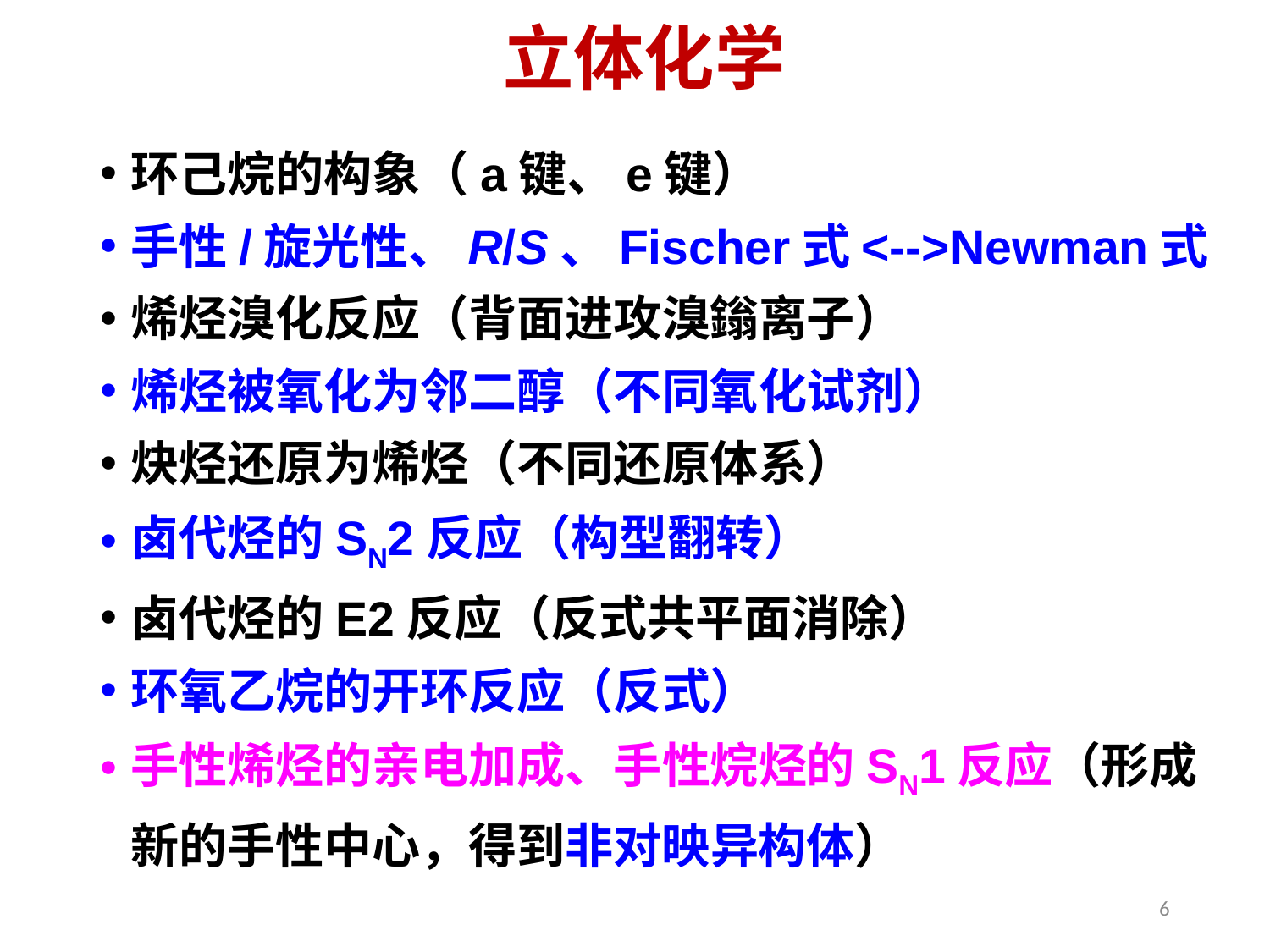

# 立体化学
环己烷的构象（a键、e键）
手性/旋光性、R/S、Fischer式<-->Newman式
烯烃溴化反应（背面进攻溴鎓离子）
烯烃被氧化为邻二醇（不同氧化试剂）
炔烃还原为烯烃（不同还原体系）
卤代烃的SN2反应（构型翻转）
卤代烃的E2反应（反式共平面消除）
环氧乙烷的开环反应（反式）
手性烯烃的亲电加成、手性烷烃的SN1反应（形成新的手性中心，得到非对映异构体）
6